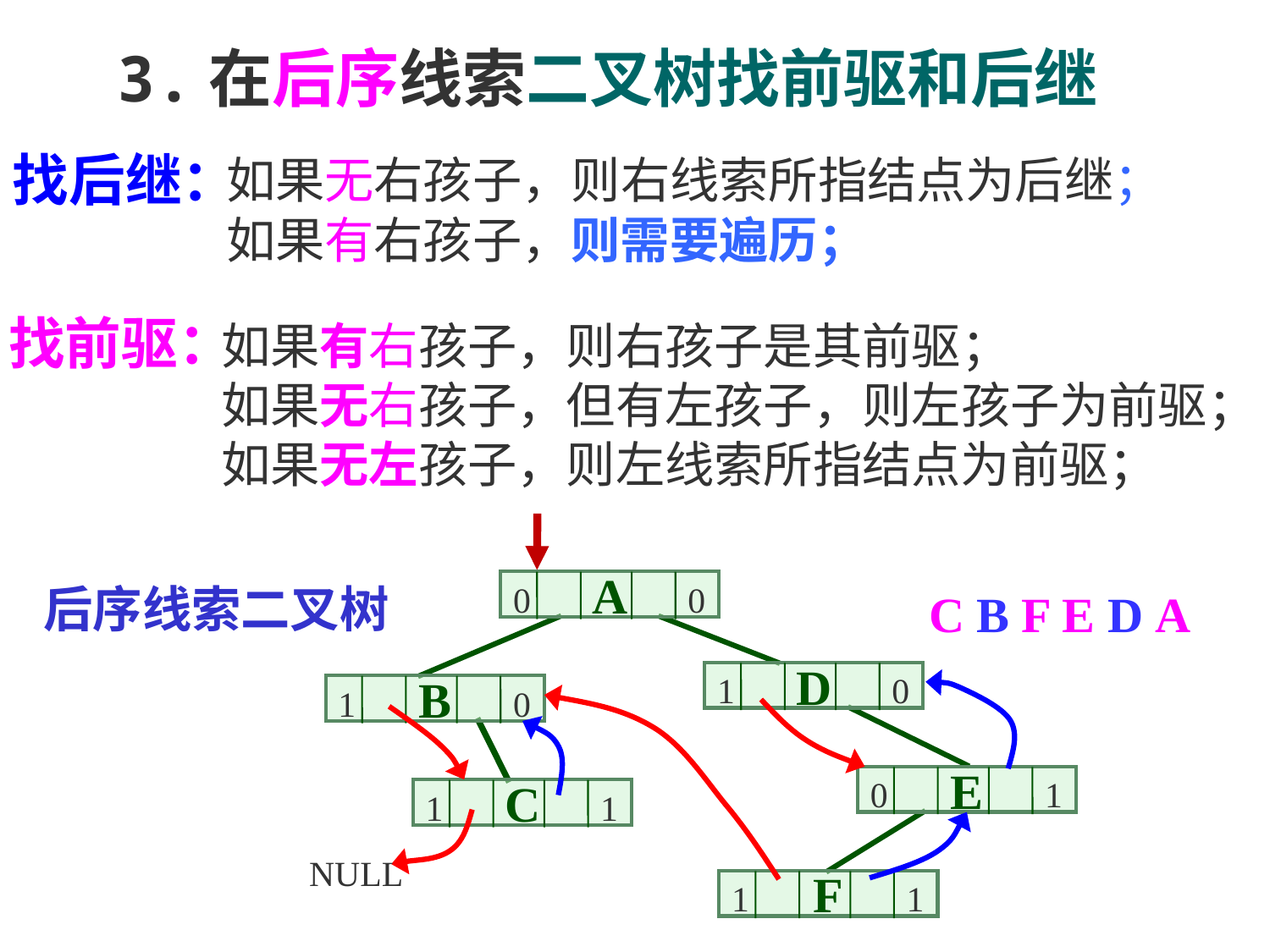

3.在后序线索二叉树找前驱和后继
找后继：
如果无右孩子，则右线索所指结点为后继；
如果有右孩子，则需要遍历；
找前驱：
如果有右孩子，则右孩子是其前驱；
如果无右孩子，但有左孩子，则左孩子为前驱；
如果无左孩子，则左线索所指结点为前驱；
A

0
0

1
0
D

1
0
B

E

0
1
C

1
1

NULL

1
1
F

后序线索二叉树
C B F E D A